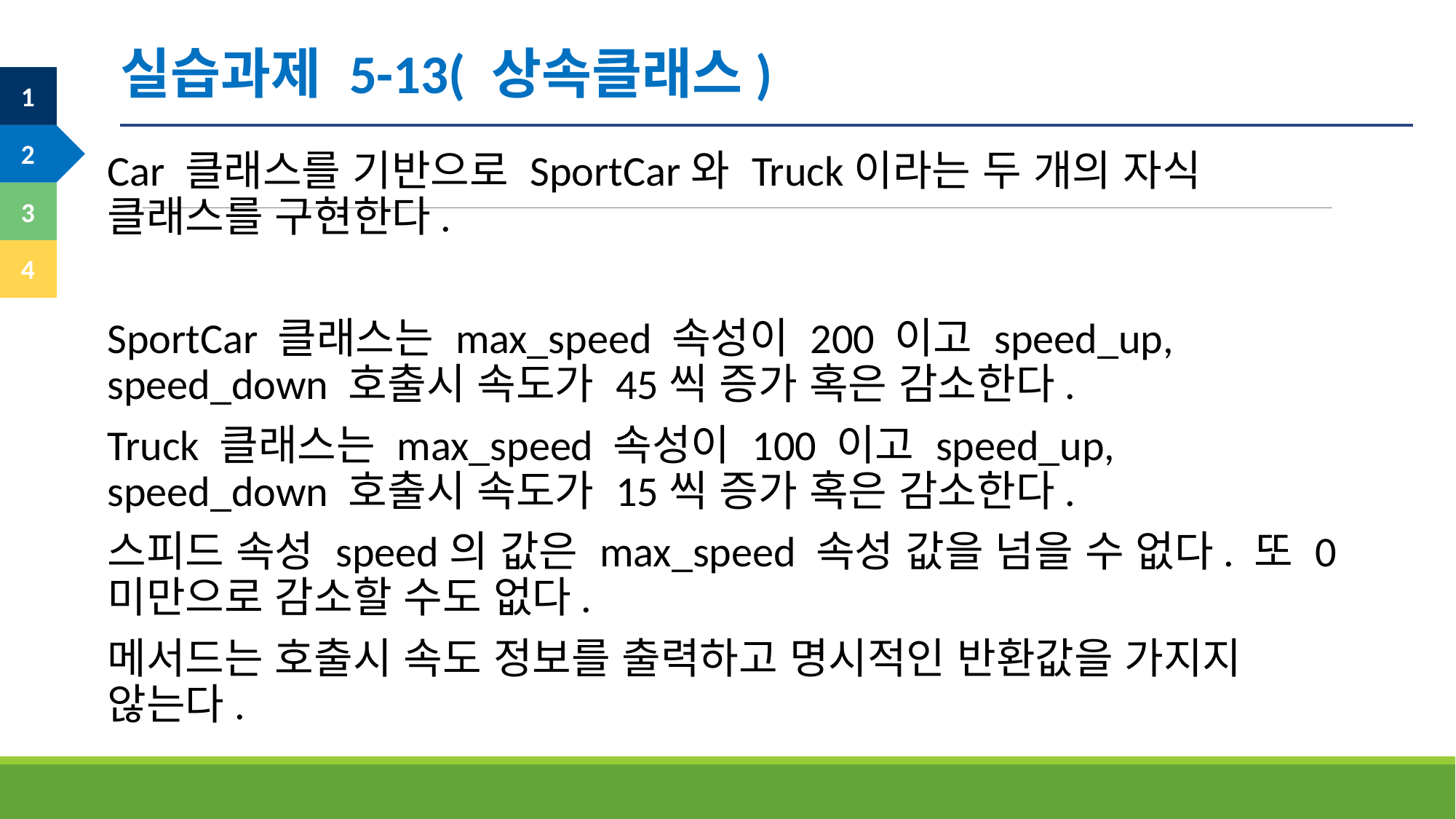

실습과제 5-13( 상속클래스)
Car 클래스를 기반으로 SportCar와 Truck이라는 두 개의 자식 클래스를 구현한다.

SportCar 클래스는 max_speed 속성이 200 이고 speed_up, speed_down 호출시 속도가 45씩 증가 혹은 감소한다.
Truck 클래스는 max_speed 속성이 100 이고 speed_up, speed_down 호출시 속도가 15씩 증가 혹은 감소한다.
스피드 속성 speed의 값은 max_speed 속성 값을 넘을 수 없다. 또 0 미만으로 감소할 수도 없다.
메서드는 호출시 속도 정보를 출력하고 명시적인 반환값을 가지지 않는다.